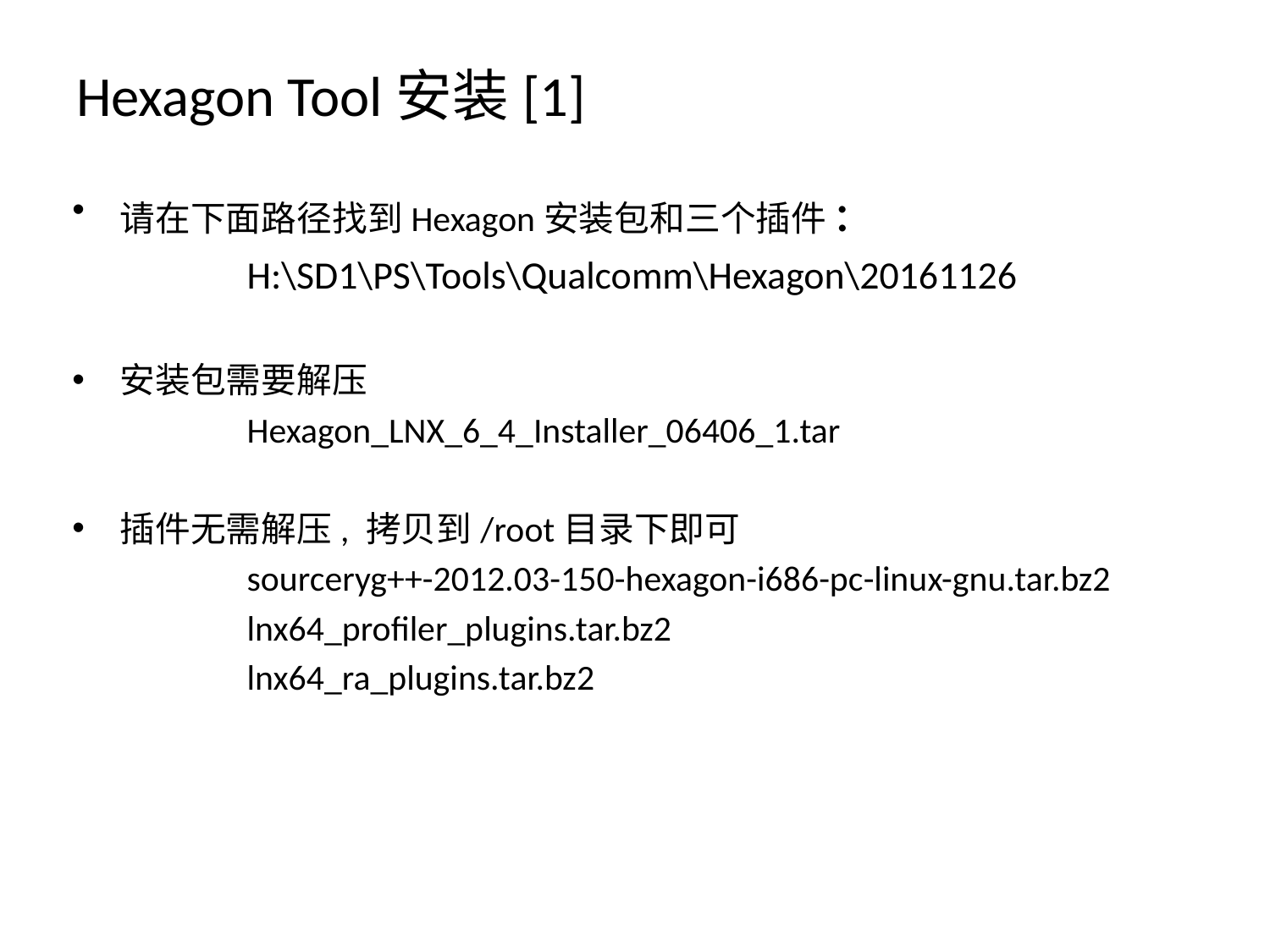

# Hexagon Tool安装[1]
请在下面路径找到Hexagon安装包和三个插件:
		H:\SD1\PS\Tools\Qualcomm\Hexagon\20161126

安装包需要解压
		Hexagon_LNX_6_4_Installer_06406_1.tar

插件无需解压, 拷贝到/root目录下即可
		sourceryg++-2012.03-150-hexagon-i686-pc-linux-gnu.tar.bz2
		lnx64_profiler_plugins.tar.bz2
		lnx64_ra_plugins.tar.bz2